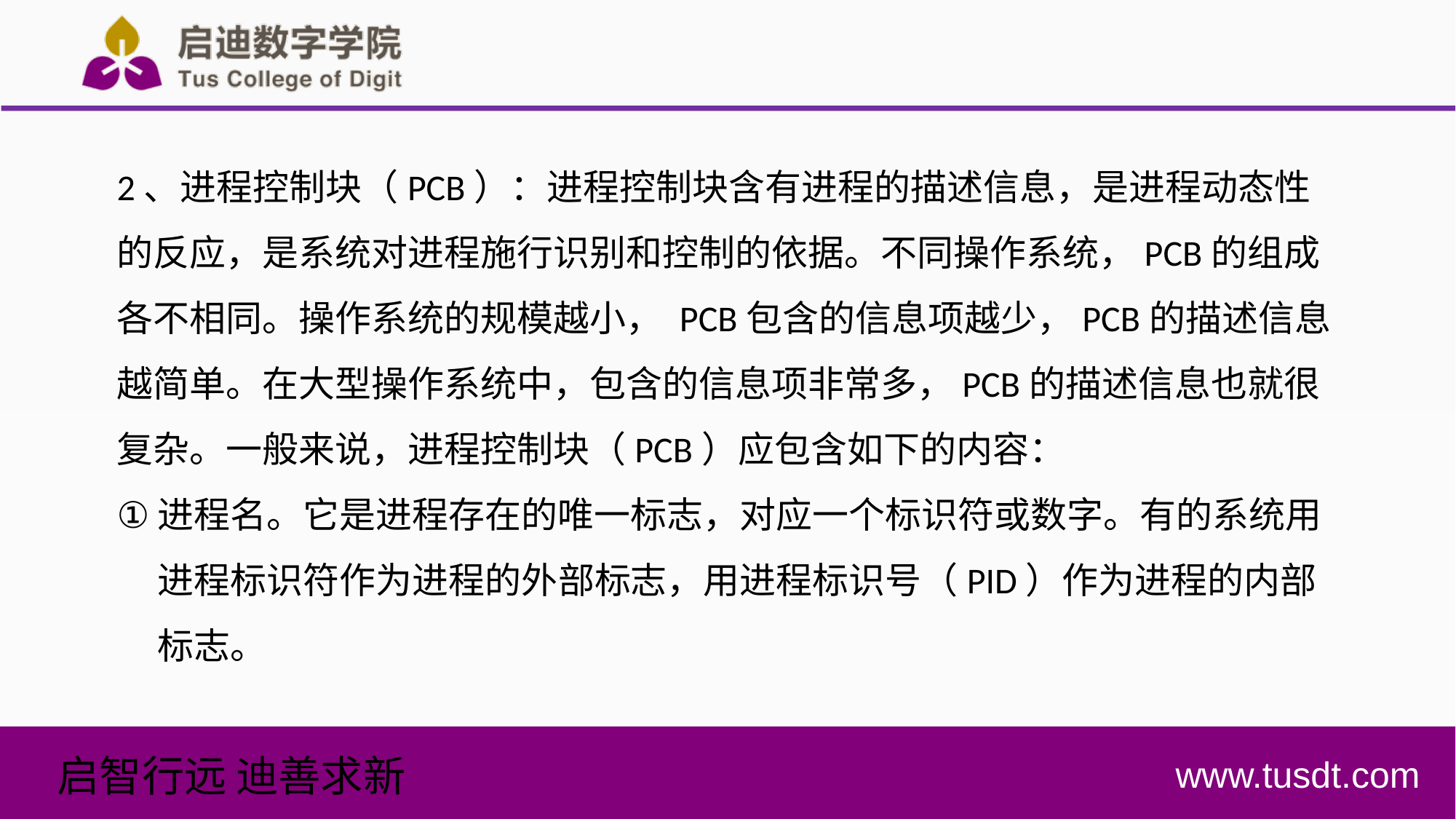

2、进程控制块（PCB）：进程控制块含有进程的描述信息，是进程动态性的反应，是系统对进程施行识别和控制的依据。不同操作系统，PCB的组成各不相同。操作系统的规模越小， PCB包含的信息项越少，PCB的描述信息越简单。在大型操作系统中，包含的信息项非常多，PCB的描述信息也就很复杂。一般来说，进程控制块（PCB）应包含如下的内容：
进程名。它是进程存在的唯一标志，对应一个标识符或数字。有的系统用进程标识符作为进程的外部标志，用进程标识号（PID）作为进程的内部标志。